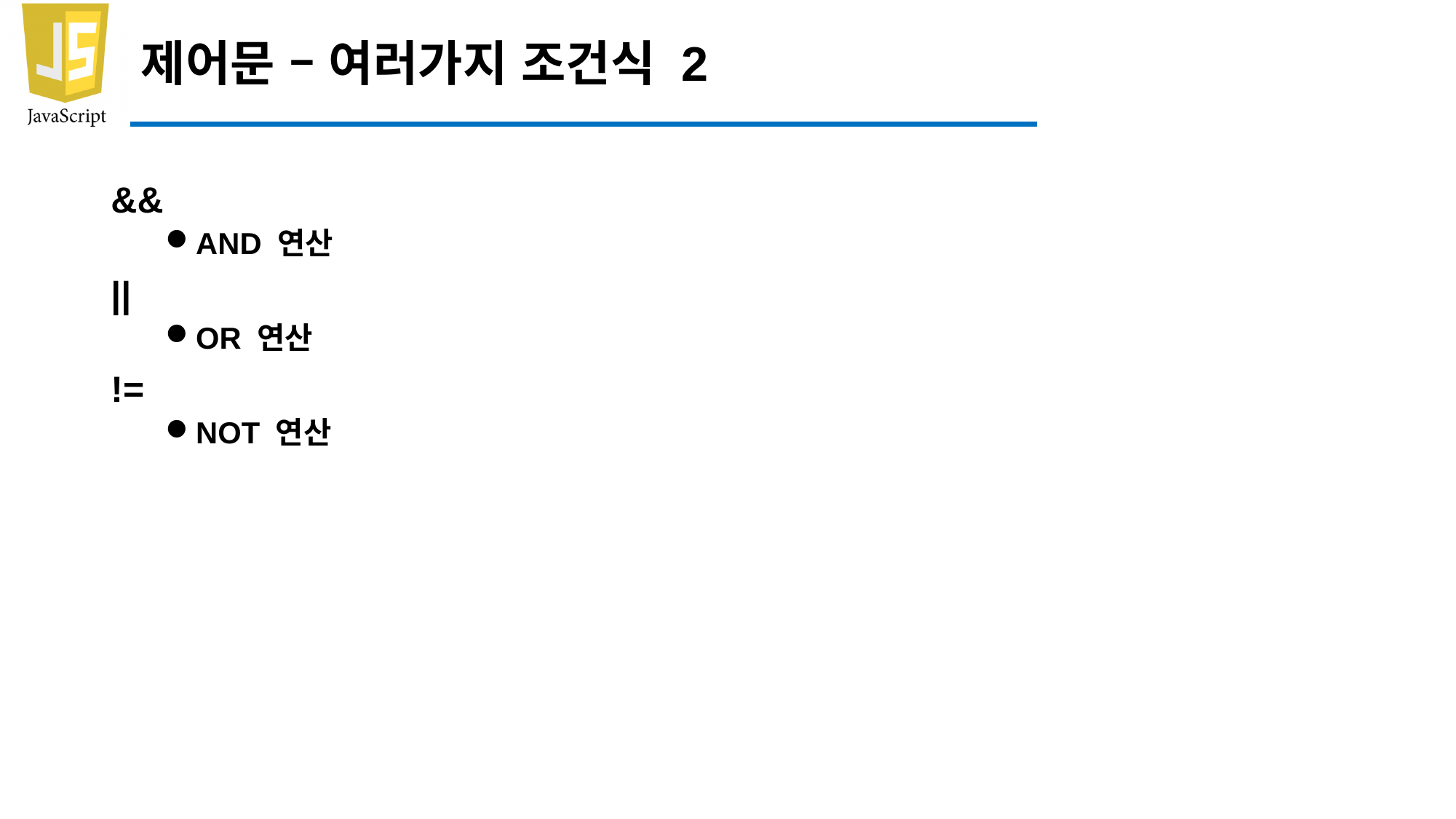

# 제어문 – 여러가지 조건식 2
&&
AND 연산
||
OR 연산
!=
NOT 연산